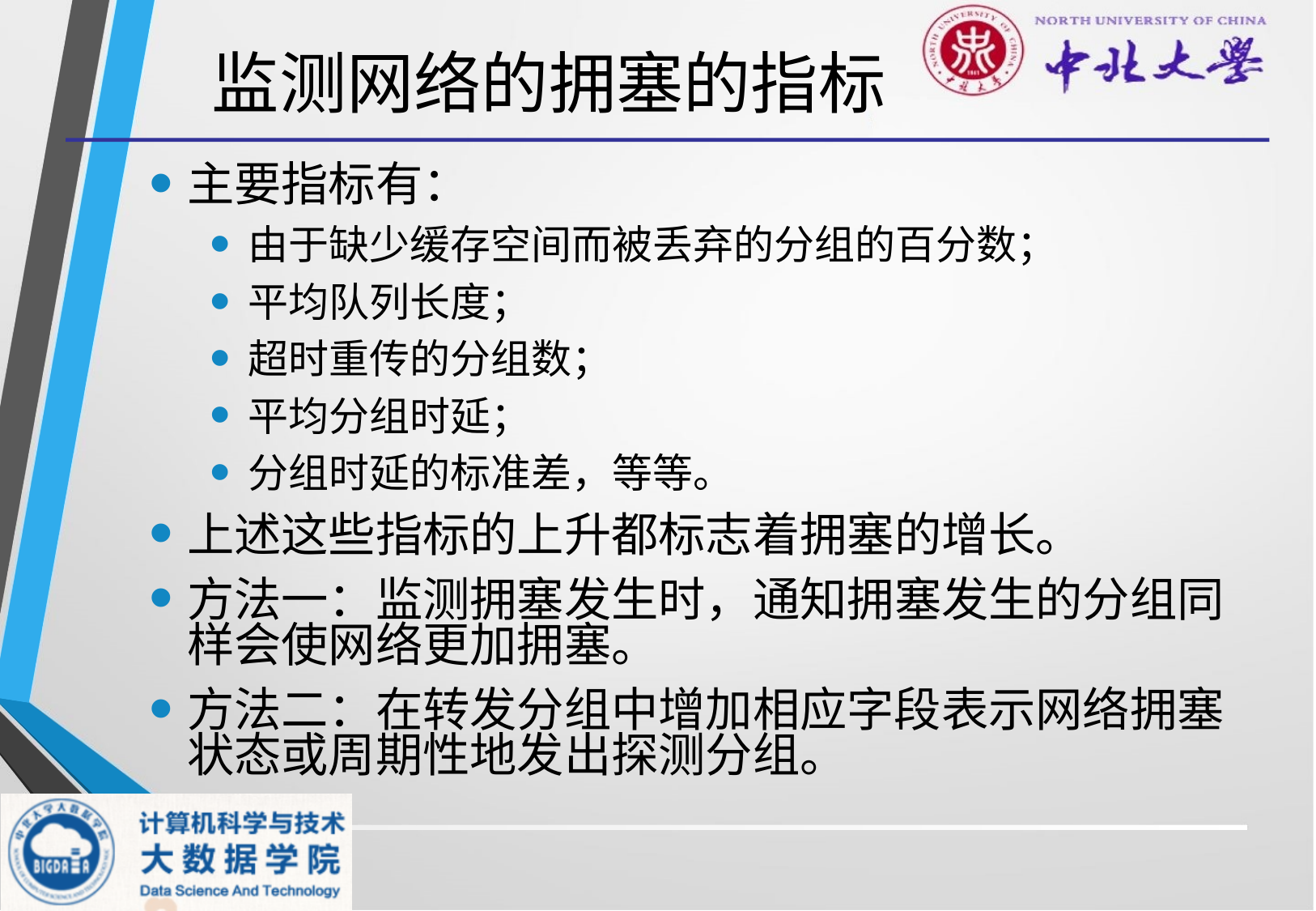

# 监测网络的拥塞的指标
主要指标有：
由于缺少缓存空间而被丢弃的分组的百分数；
平均队列长度；
超时重传的分组数；
平均分组时延；
分组时延的标准差，等等。
上述这些指标的上升都标志着拥塞的增长。
方法一：监测拥塞发生时，通知拥塞发生的分组同样会使网络更加拥塞。
方法二：在转发分组中增加相应字段表示网络拥塞状态或周期性地发出探测分组。
11